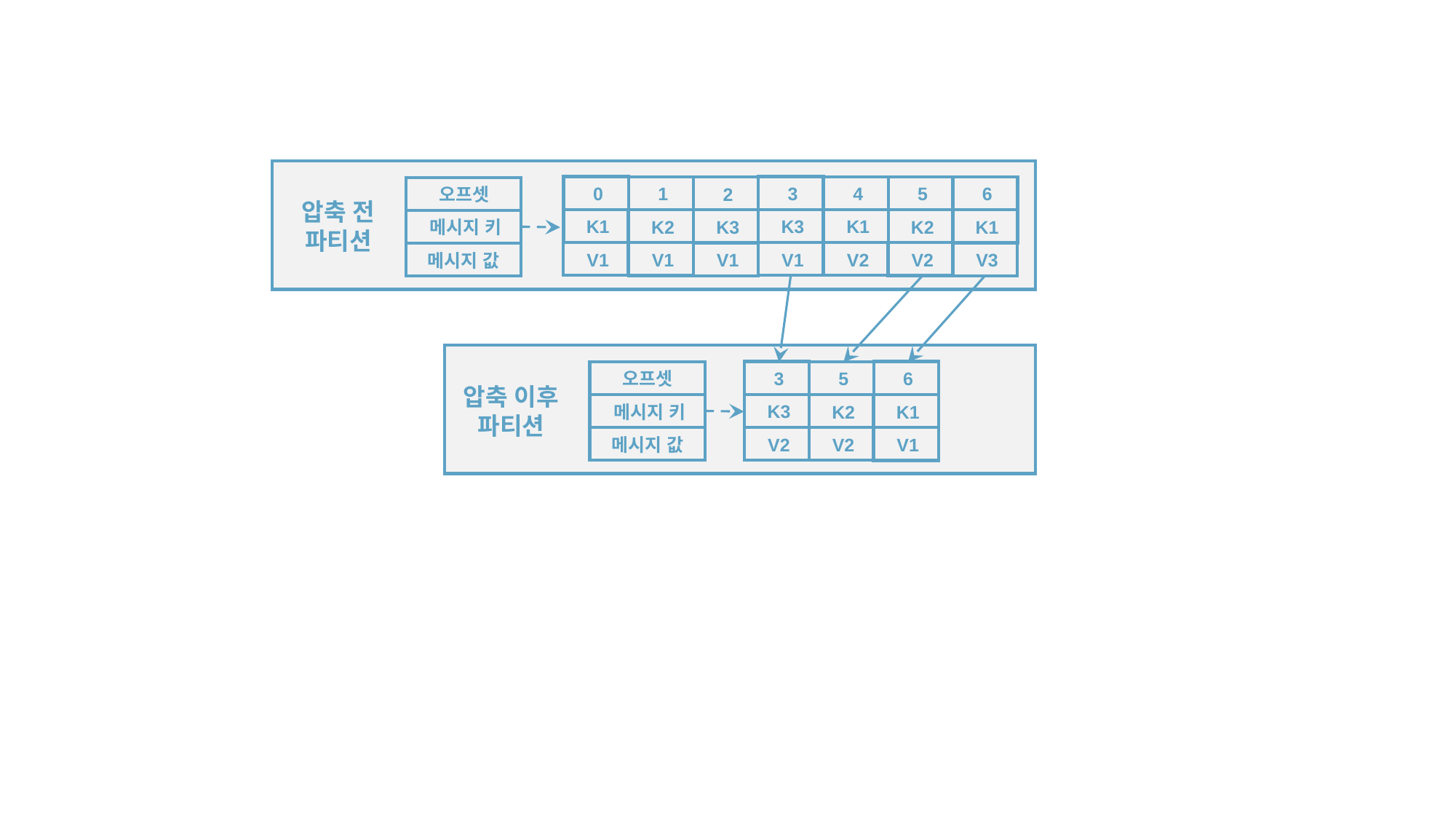

0

3

6

4

1

5

2

오프셋
압축 전
파티션

K1

K3

K1

K2

K2

K3

K1

메시지 키

V1

V1

V2

V1

V2

V3

V1

메시지 값

6

3

오프셋

5
압축 이후
파티션

K3

메시지 키

K2

K1

V2

메시지 값

V2

V1